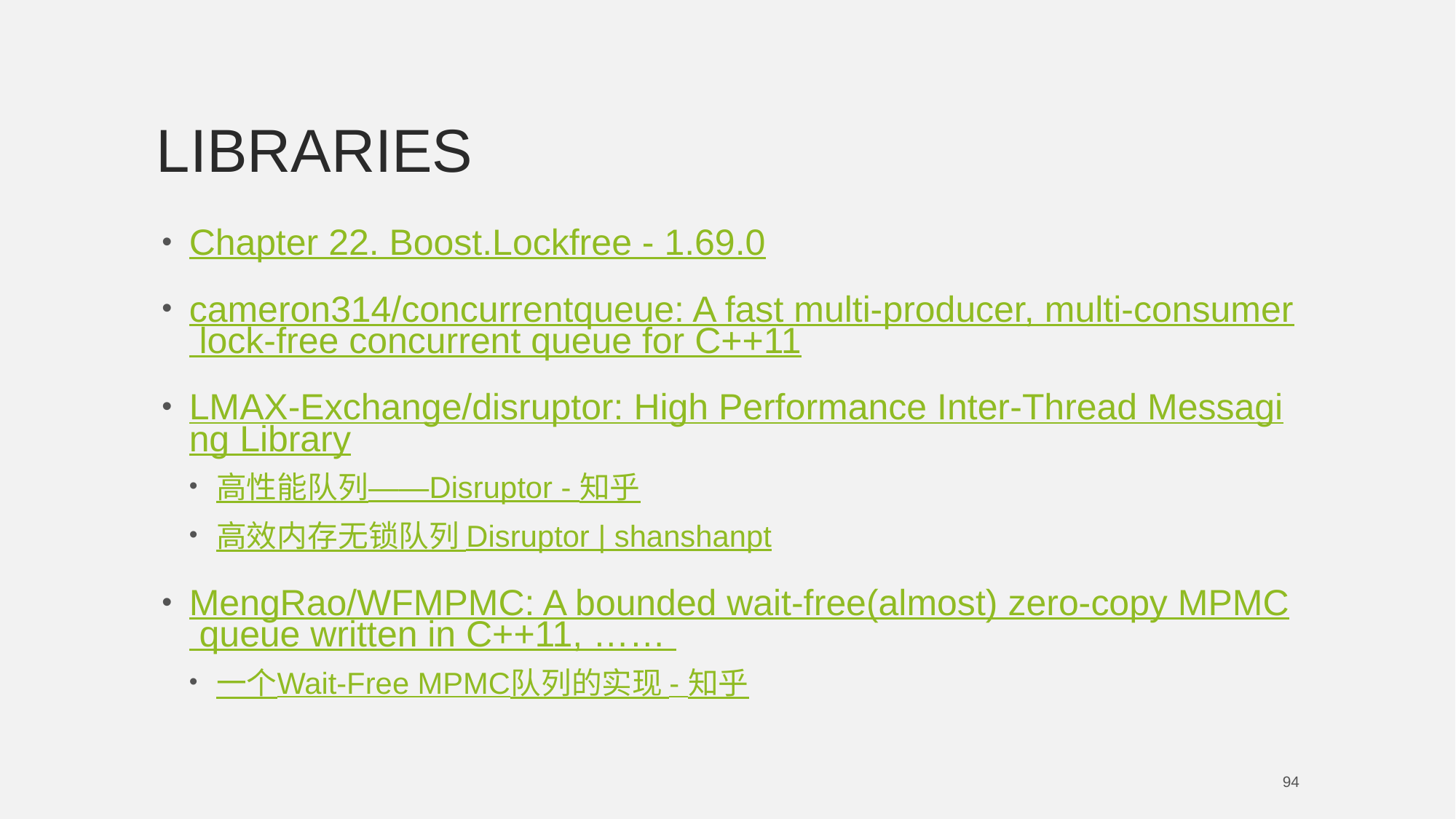

# Libraries
Chapter 22. Boost.Lockfree - 1.69.0
cameron314/concurrentqueue: A fast multi-producer, multi-consumer lock-free concurrent queue for C++11
LMAX-Exchange/disruptor: High Performance Inter-Thread Messaging Library
高性能队列——Disruptor - 知乎
高效内存无锁队列 Disruptor | shanshanpt
MengRao/WFMPMC: A bounded wait-free(almost) zero-copy MPMC queue written in C++11, ……
一个Wait-Free MPMC队列的实现 - 知乎
94